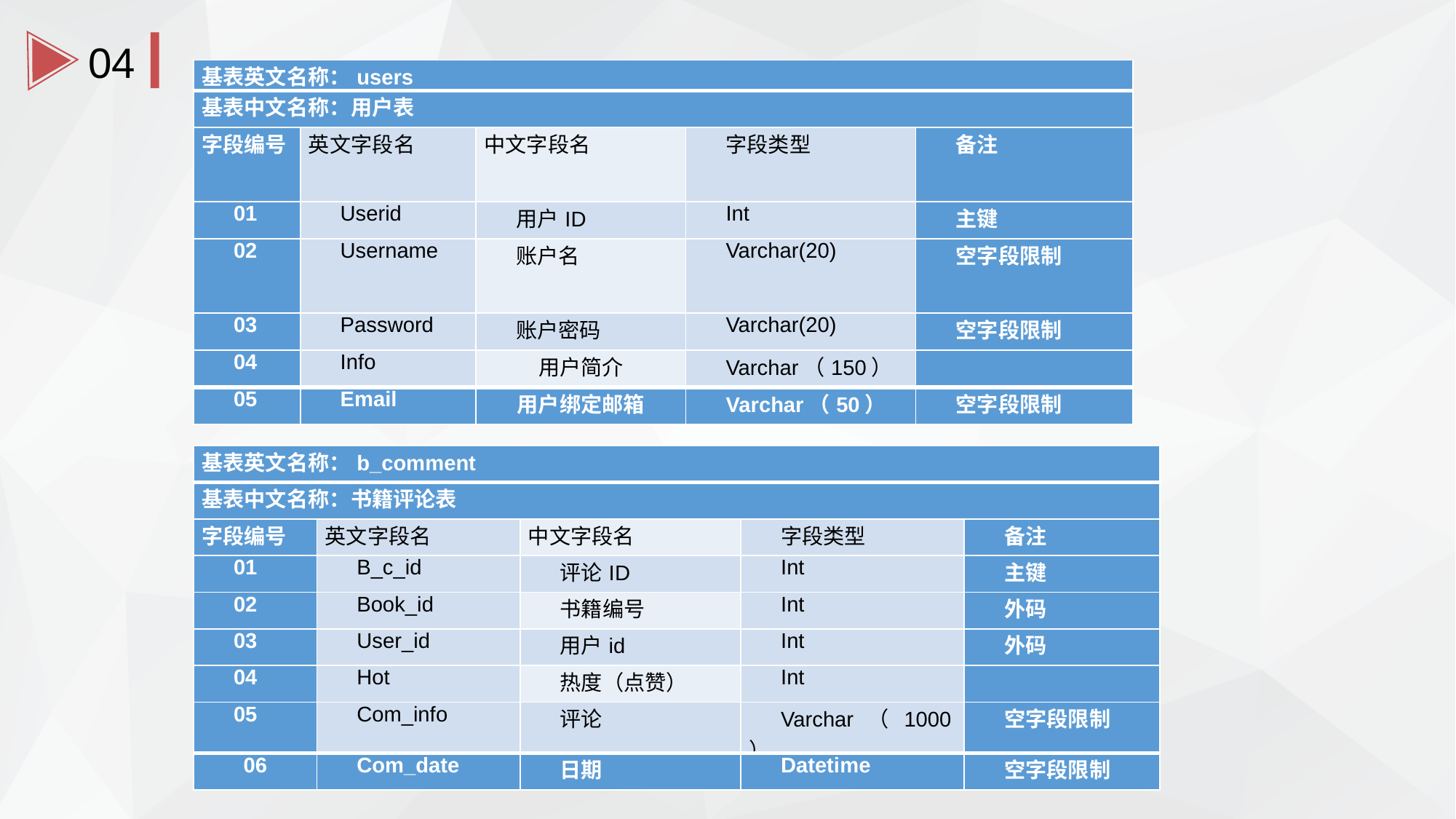

04

| 基表英文名称：users |  |  |  |  |
| --- | --- | --- | --- | --- |
| 基表中文名称：用户表 |  |  |  |  |
| 字段编号 | 英文字段名 | 中文字段名 | 字段类型 | 备注 |
| 01 | Userid | 用户ID | Int | 主键 |
| 02 | Username | 账户名 | Varchar(20) | 空字段限制 |
| 03 | Password | 账户密码 | Varchar(20) | 空字段限制 |
| 04 | Info | 用户简介 | Varchar（150） |  |
| 05 | Email | 用户绑定邮箱 | Varchar（50） | 空字段限制 |
| 基表英文名称：b\_comment |  |  |  |  |
| --- | --- | --- | --- | --- |
| 基表中文名称：书籍评论表 |  |  |  |  |
| 字段编号 | 英文字段名 | 中文字段名 | 字段类型 | 备注 |
| 01 | B\_c\_id | 评论ID | Int | 主键 |
| 02 | Book\_id | 书籍编号 | Int | 外码 |
| 03 | User\_id | 用户id | Int | 外码 |
| 04 | Hot | 热度（点赞） | Int |  |
| 05 | Com\_info | 评论 | Varchar（1000） | 空字段限制 |
| 06 | Com\_date | 日期 | Datetime | 空字段限制 |